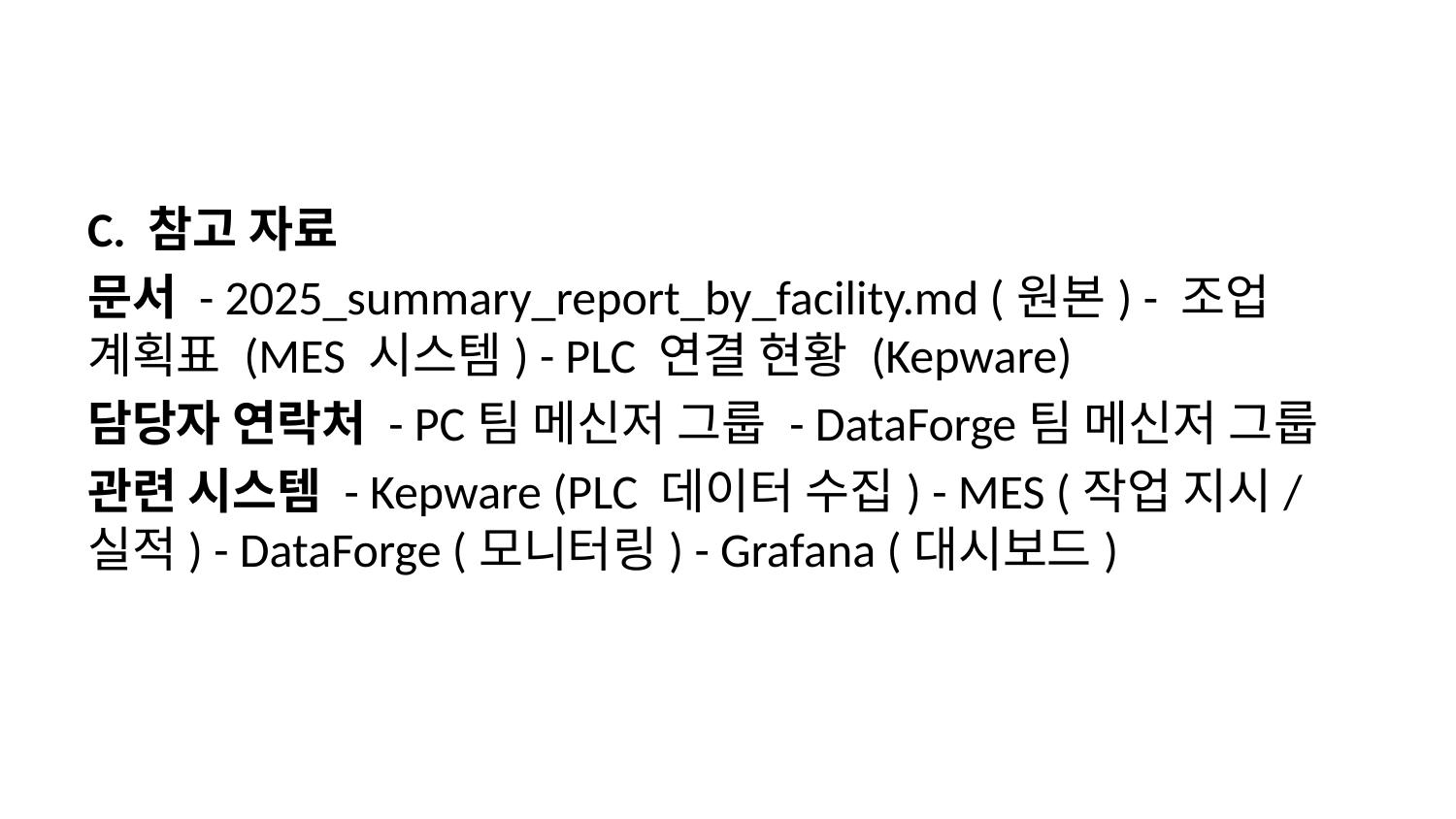

C. 참고 자료
문서 - 2025_summary_report_by_facility.md (원본) - 조업 계획표 (MES 시스템) - PLC 연결 현황 (Kepware)
담당자 연락처 - PC팀 메신저 그룹 - DataForge팀 메신저 그룹
관련 시스템 - Kepware (PLC 데이터 수집) - MES (작업 지시/실적) - DataForge (모니터링) - Grafana (대시보드)